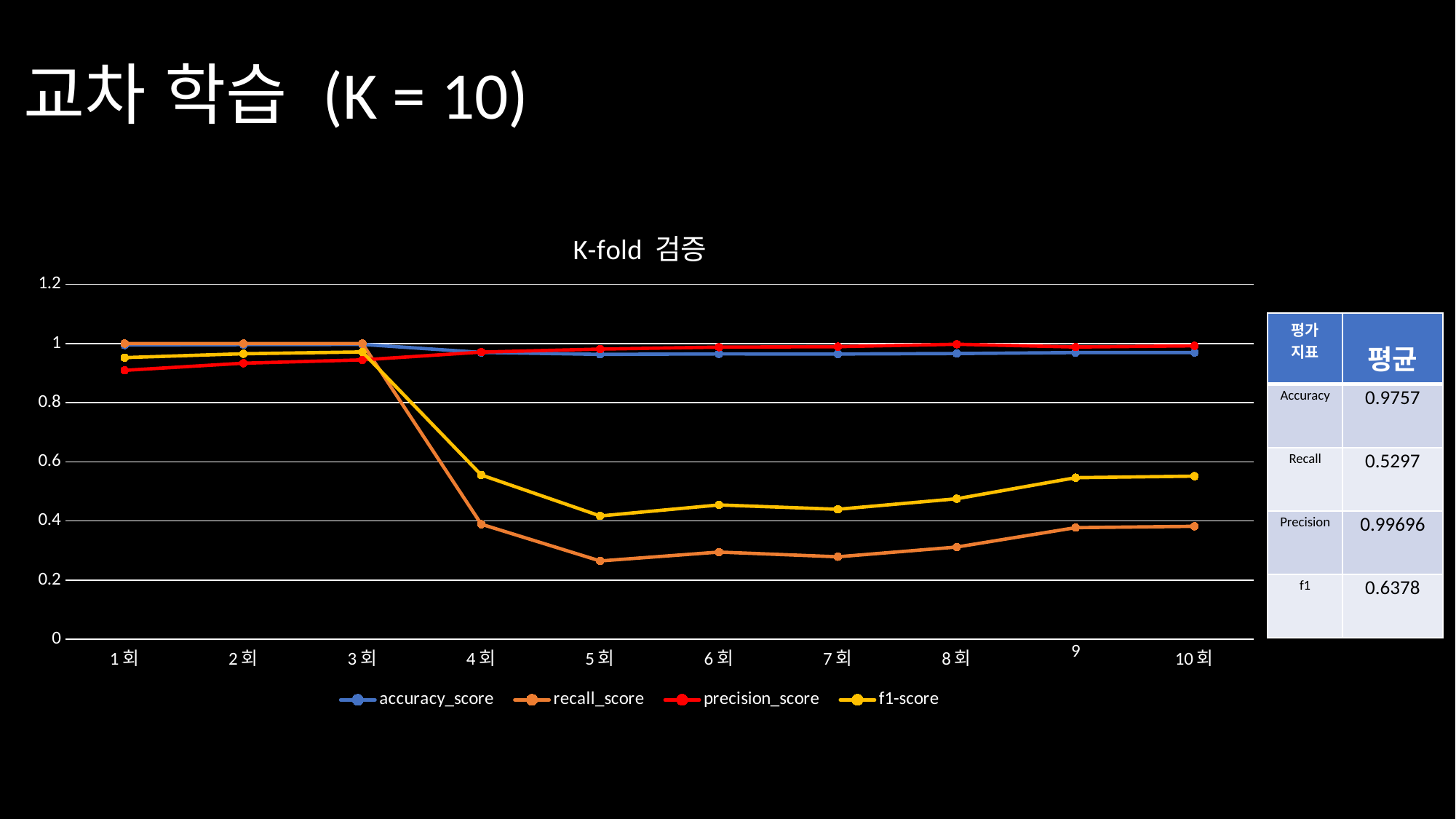

# 교차 학습 (K = 10)

### Chart: K-fold 검증

| Category | accuracy_score | recall_score | precision_score | f1-score |
|---|---|---|---|---|
| 1회 | 0.995 | 1.0 | 0.9094 | 0.9525 |
| 2회 | 0.9964 | 1.0 | 0.9335 | 0.9656 |
| 3회 | 0.9971 | 1.0 | 0.9448 | 0.9716 |
| 4회 | 0.97 | 0.3889 | 0.971 | 0.5554 |
| 5회 | 0.9633 | 0.2646 | 0.9813 | 0.4168 |
| 6회 | 0.965 | 0.2947 | 0.9879 | 0.454 |
| 7회 | 0.9647 | 0.2787 | 0.9896 | 0.4393 |
| 8회 | 0.9662 | 0.3117 | 0.9977 | 0.475 |
| 9 | 0.9695 | 0.3773 | 0.9884 | 0.5462 |
| 10회 | 0.9698 | 0.3817 | 0.9923 | 0.5514 |
| 평가 지표 | 평균 |
| --- | --- |
| Accuracy | 0.9757 |
| Recall | 0.5297 |
| Precision | 0.99696 |
| f1 | 0.6378 |